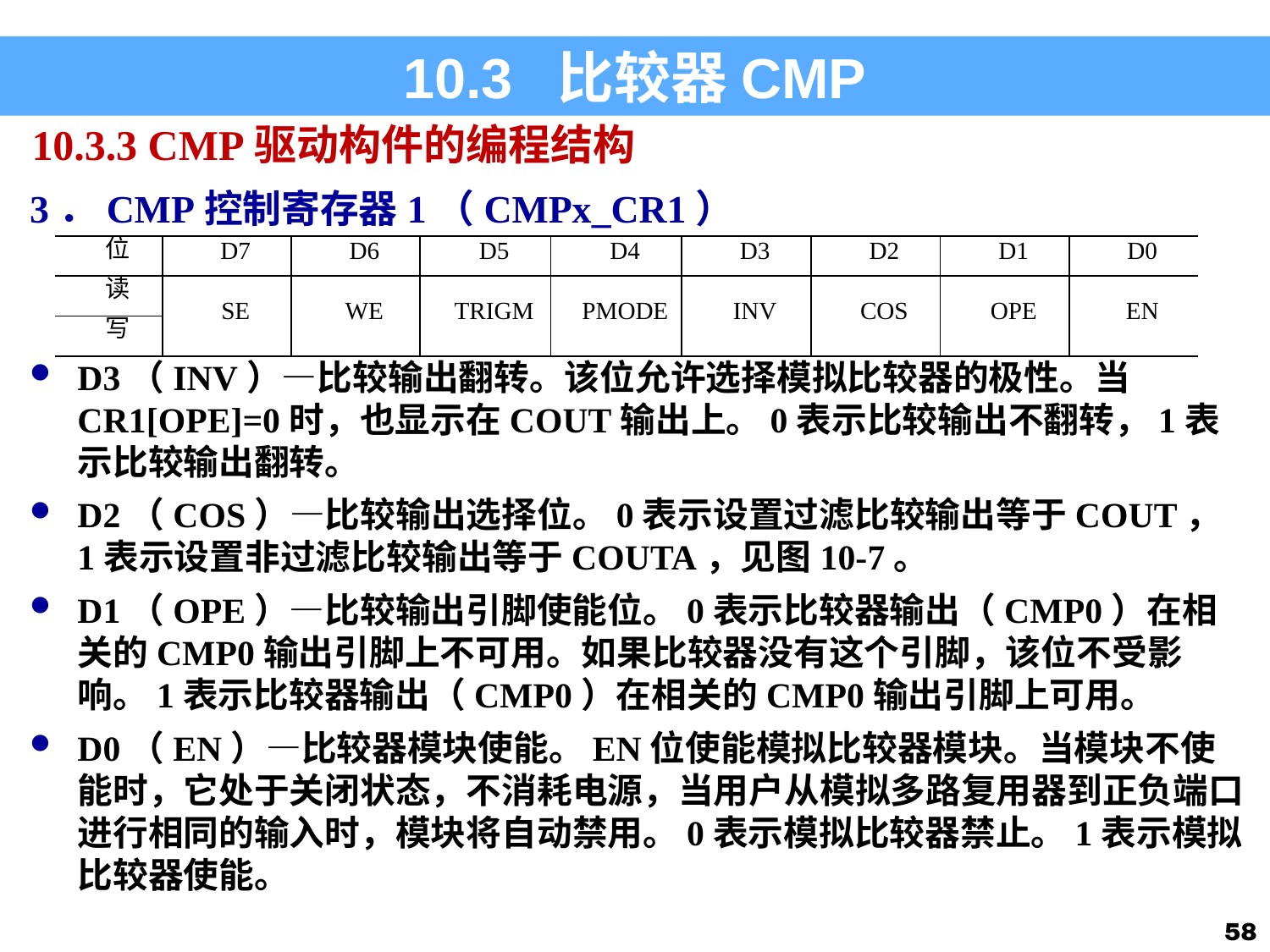

10.3  比较器CMP
10.3.3 CMP驱动构件的编程结构
3．CMP控制寄存器1（CMPx_CR1）

D3（INV）—比较输出翻转。该位允许选择模拟比较器的极性。当CR1[OPE]=0时，也显示在COUT输出上。0表示比较输出不翻转，1表示比较输出翻转。
D2（COS）—比较输出选择位。0表示设置过滤比较输出等于COUT，1表示设置非过滤比较输出等于COUTA，见图10-7。
D1（OPE）—比较输出引脚使能位。0表示比较器输出（CMP0）在相关的CMP0输出引脚上不可用。如果比较器没有这个引脚，该位不受影响。1表示比较器输出（CMP0）在相关的CMP0输出引脚上可用。
D0（EN）—比较器模块使能。EN位使能模拟比较器模块。当模块不使能时，它处于关闭状态，不消耗电源，当用户从模拟多路复用器到正负端口进行相同的输入时，模块将自动禁用。0表示模拟比较器禁止。1表示模拟比较器使能。
| 位 | D7 | D6 | D5 | D4 | D3 | D2 | D1 | D0 |
| --- | --- | --- | --- | --- | --- | --- | --- | --- |
| 读 | SE | WE | TRIGM | PMODE | INV | COS | OPE | EN |
| 写 |  |  |  |  |  |  |  |  |
58